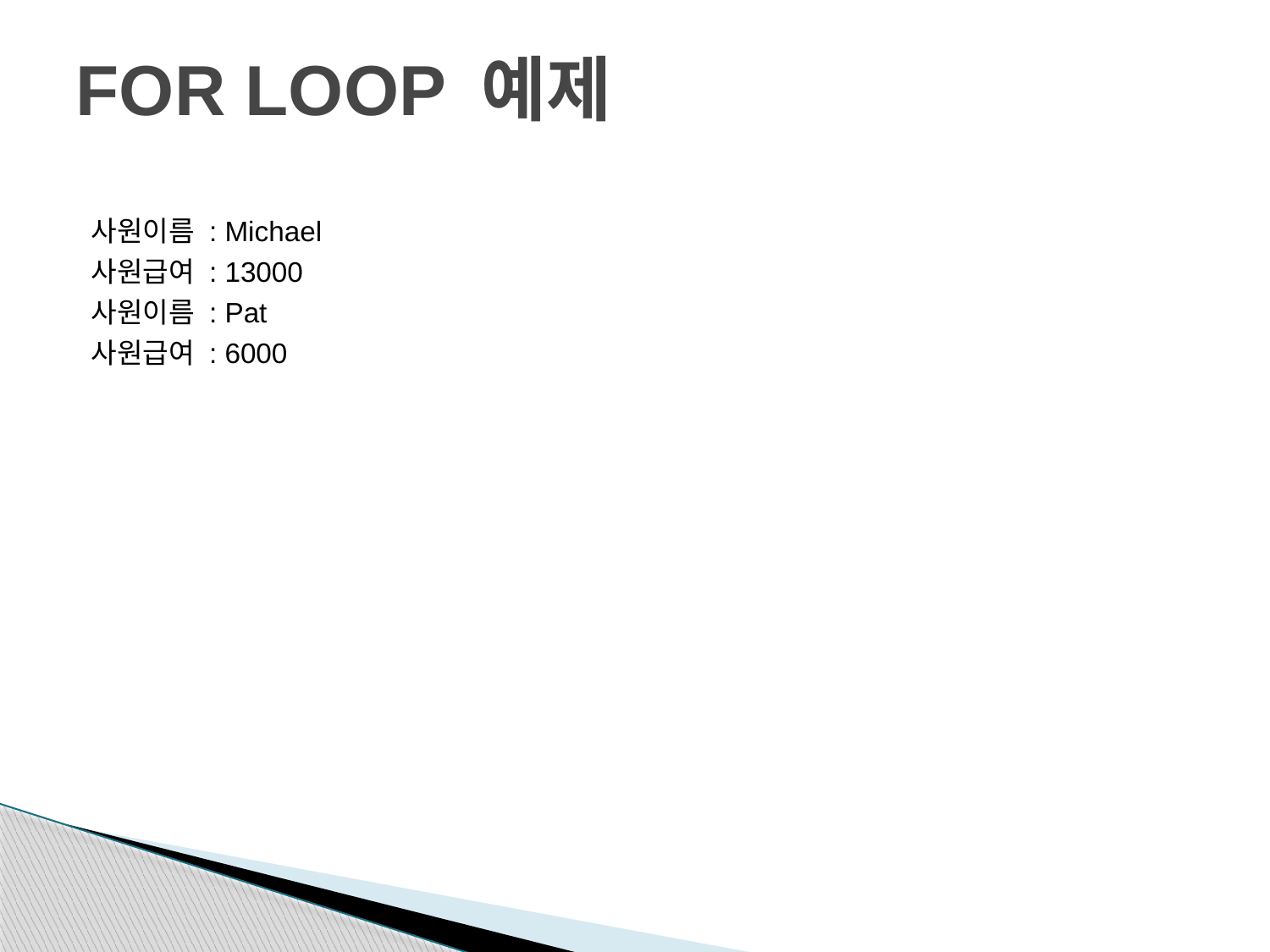

# FOR LOOP 예제

사원이름 : Michael
사원급여 : 13000
사원이름 : Pat
사원급여 : 6000